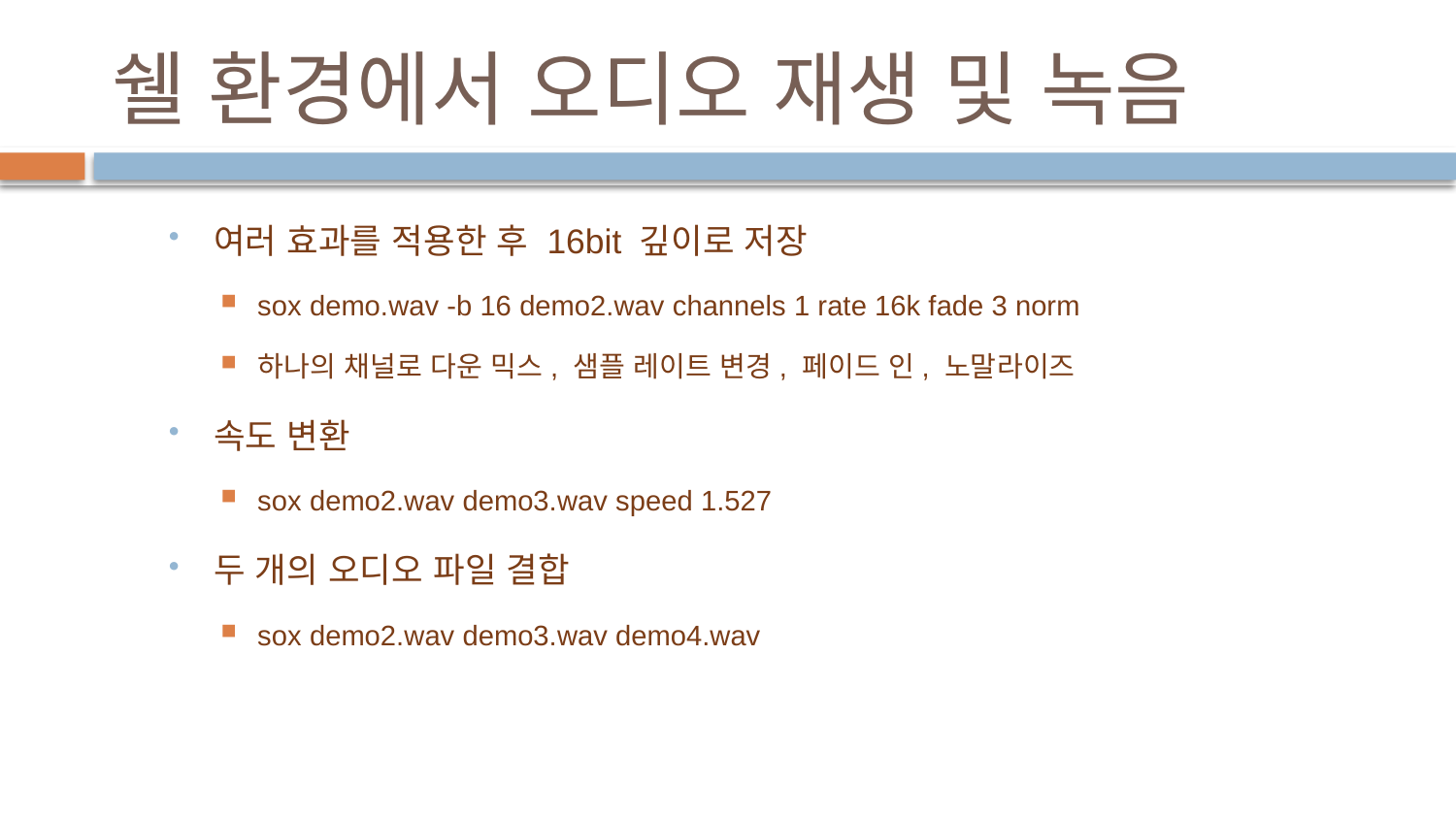

# 쉘 환경에서 오디오 재생 및 녹음
여러 효과를 적용한 후 16bit 깊이로 저장
sox demo.wav -b 16 demo2.wav channels 1 rate 16k fade 3 norm
하나의 채널로 다운 믹스, 샘플 레이트 변경, 페이드 인, 노말라이즈
속도 변환
sox demo2.wav demo3.wav speed 1.527
두 개의 오디오 파일 결합
sox demo2.wav demo3.wav demo4.wav